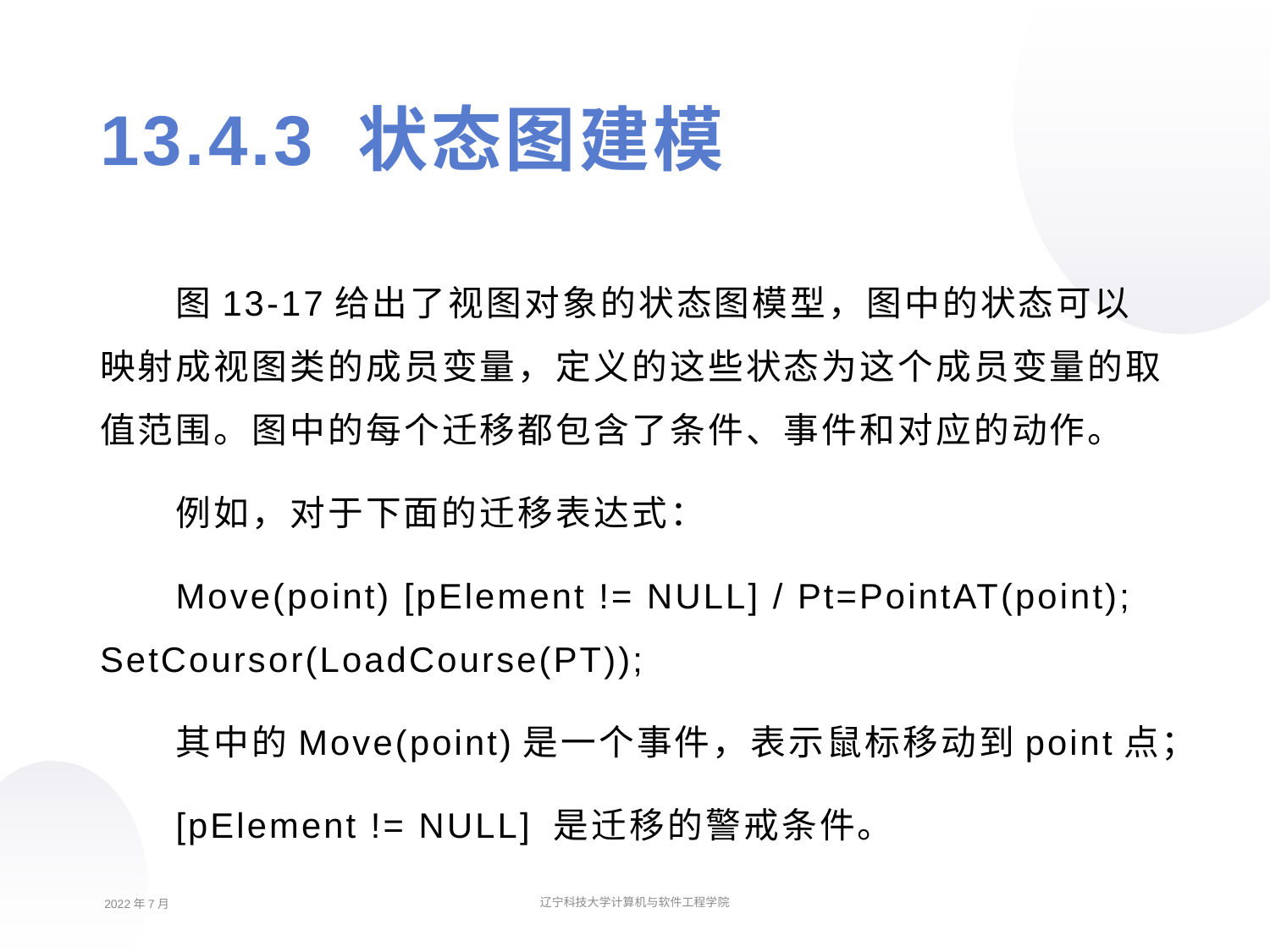

13.4.3 状态图建模
图13-17给出了视图对象的状态图模型，图中的状态可以映射成视图类的成员变量，定义的这些状态为这个成员变量的取值范围。图中的每个迁移都包含了条件、事件和对应的动作。
例如，对于下面的迁移表达式：
Move(point) [pElement != NULL] / Pt=PointAT(point); SetCoursor(LoadCourse(PT));
其中的Move(point)是一个事件，表示鼠标移动到point点；
[pElement != NULL] 是迁移的警戒条件。

2022年7月
辽宁科技大学计算机与软件工程学院
97